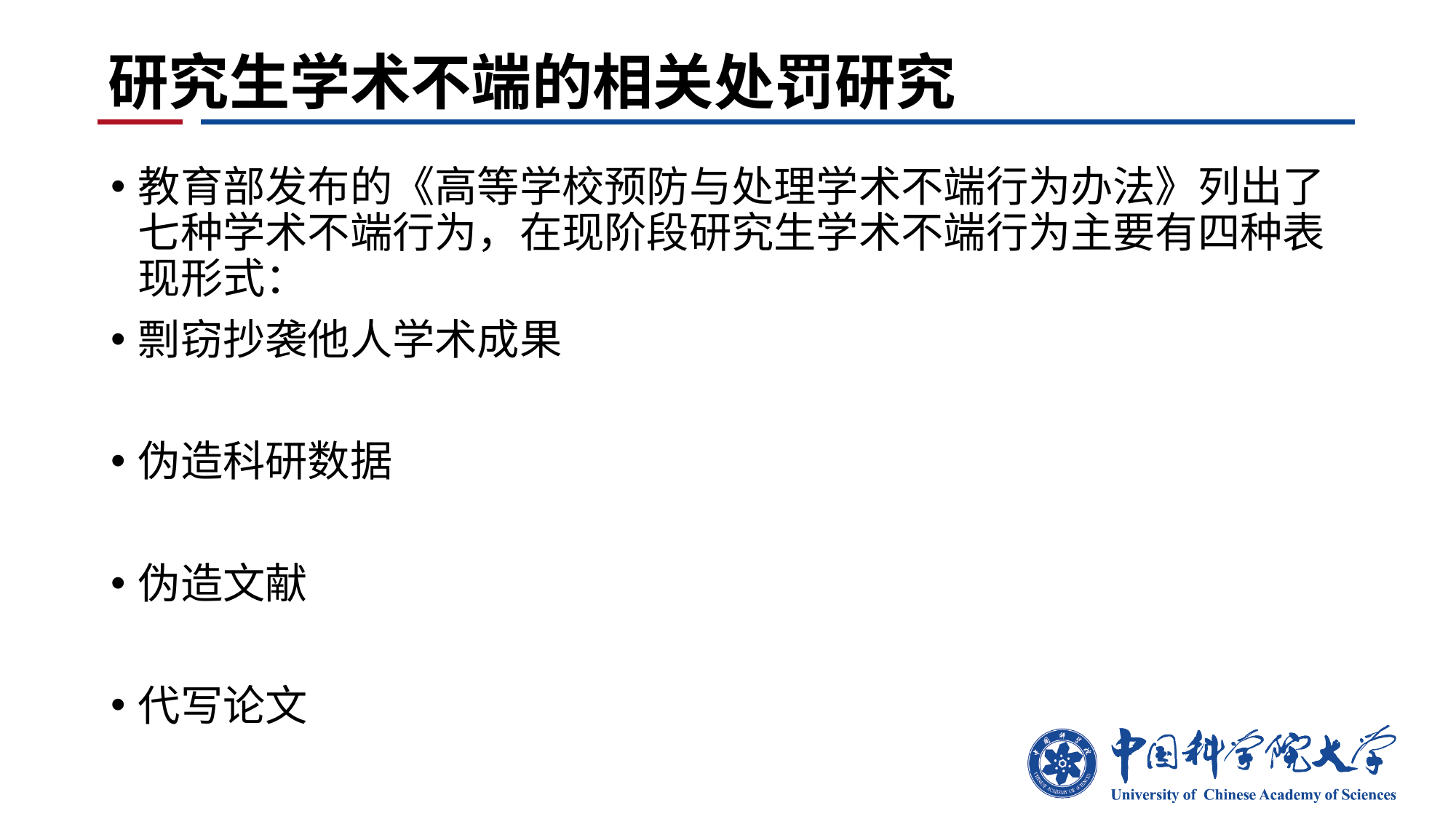

# 研究生学术不端的相关处罚研究
教育部发布的《高等学校预防与处理学术不端行为办法》列出了七种学术不端行为，在现阶段研究生学术不端行为主要有四种表现形式：
剽窃抄袭他人学术成果

伪造科研数据

伪造文献

代写论文